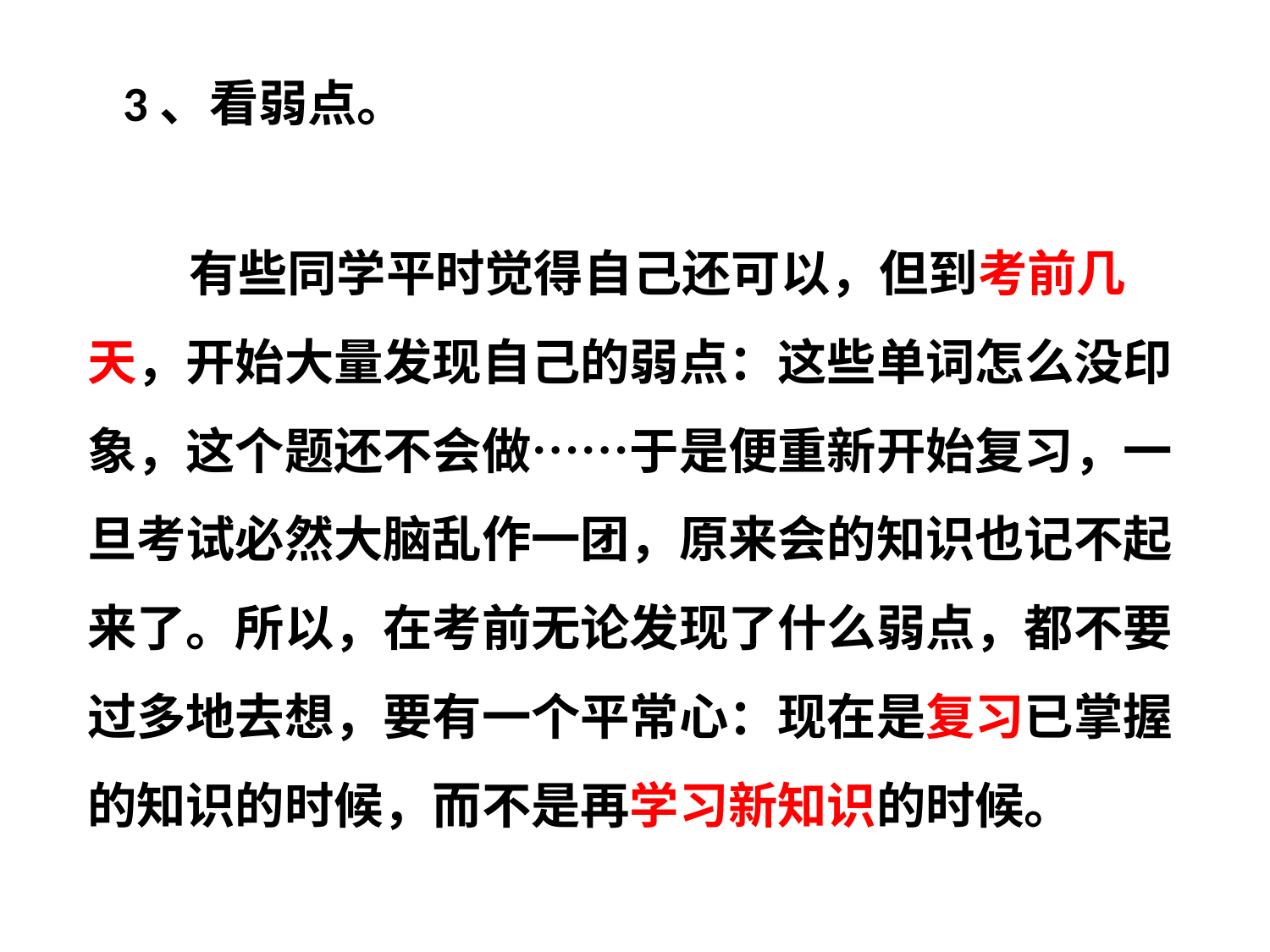

3、看弱点。
        有些同学平时觉得自己还可以，但到考前几天，开始大量发现自己的弱点：这些单词怎么没印象，这个题还不会做……于是便重新开始复习，一旦考试必然大脑乱作一团，原来会的知识也记不起来了。所以，在考前无论发现了什么弱点，都不要过多地去想，要有一个平常心：现在是复习已掌握的知识的时候，而不是再学习新知识的时候。